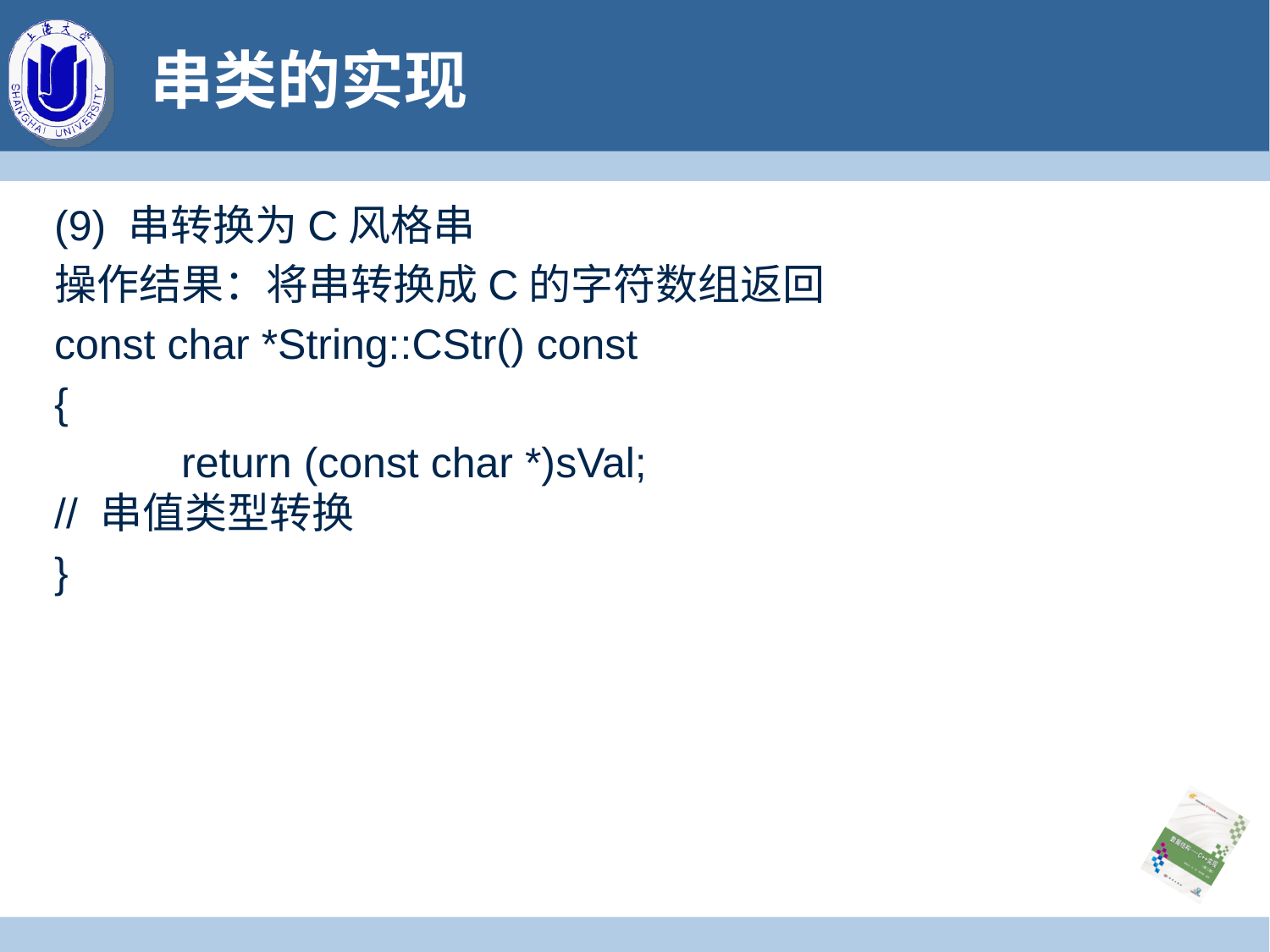

# 串类的实现
(9) 串转换为C风格串
操作结果：将串转换成C的字符数组返回
const char *String::CStr() const
{
	return (const char *)sVal;				// 串值类型转换
}